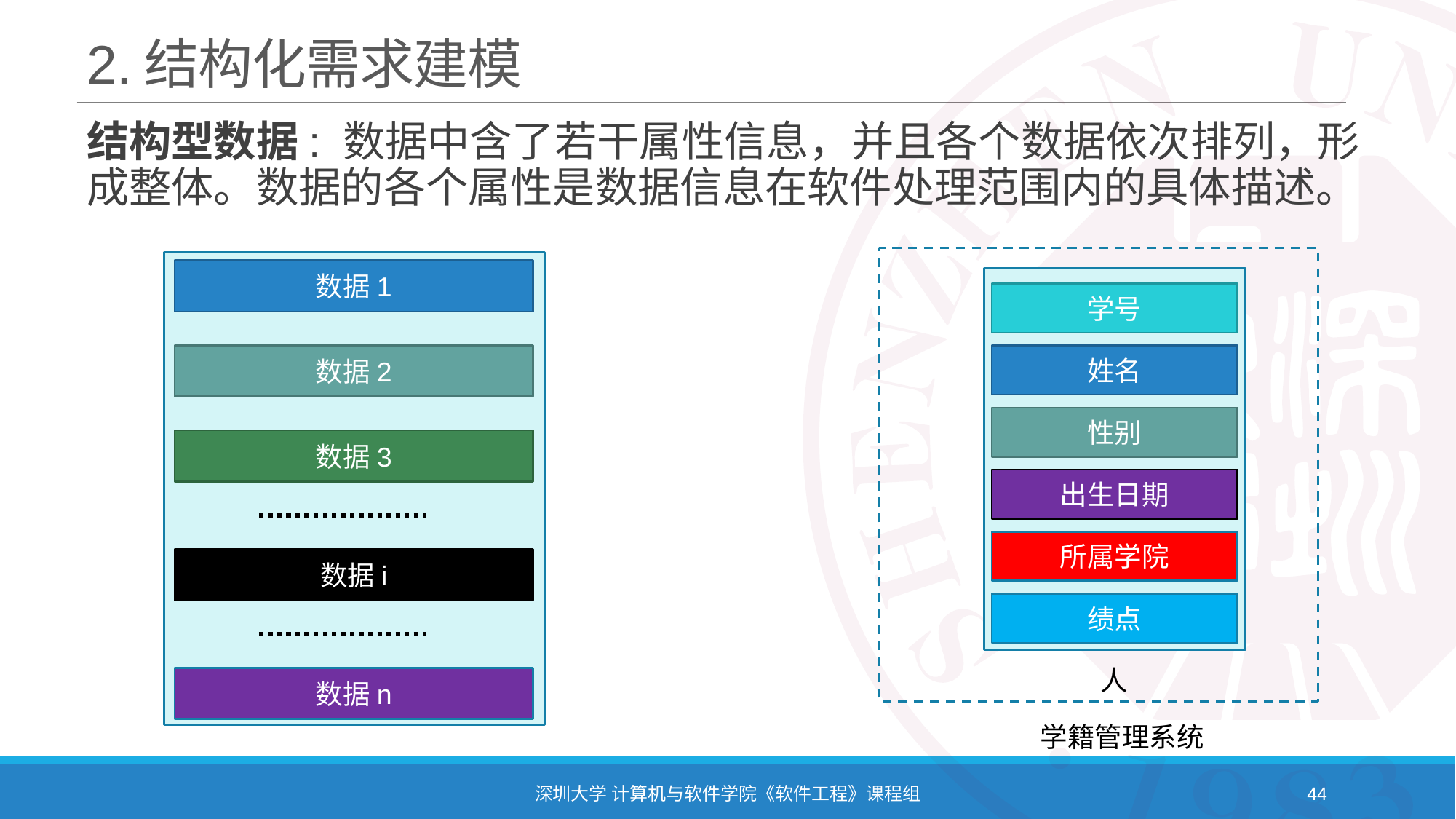

# 2.结构化需求建模
结构型数据: 数据中含了若干属性信息，并且各个数据依次排列，形成整体。数据的各个属性是数据信息在软件处理范围内的具体描述。

数据1

学号
数据2
姓名
性别
数据3
出生日期
所属学院
数据i
绩点
人
数据n
学籍管理系统
深圳大学 计算机与软件学院《软件工程》课程组
44